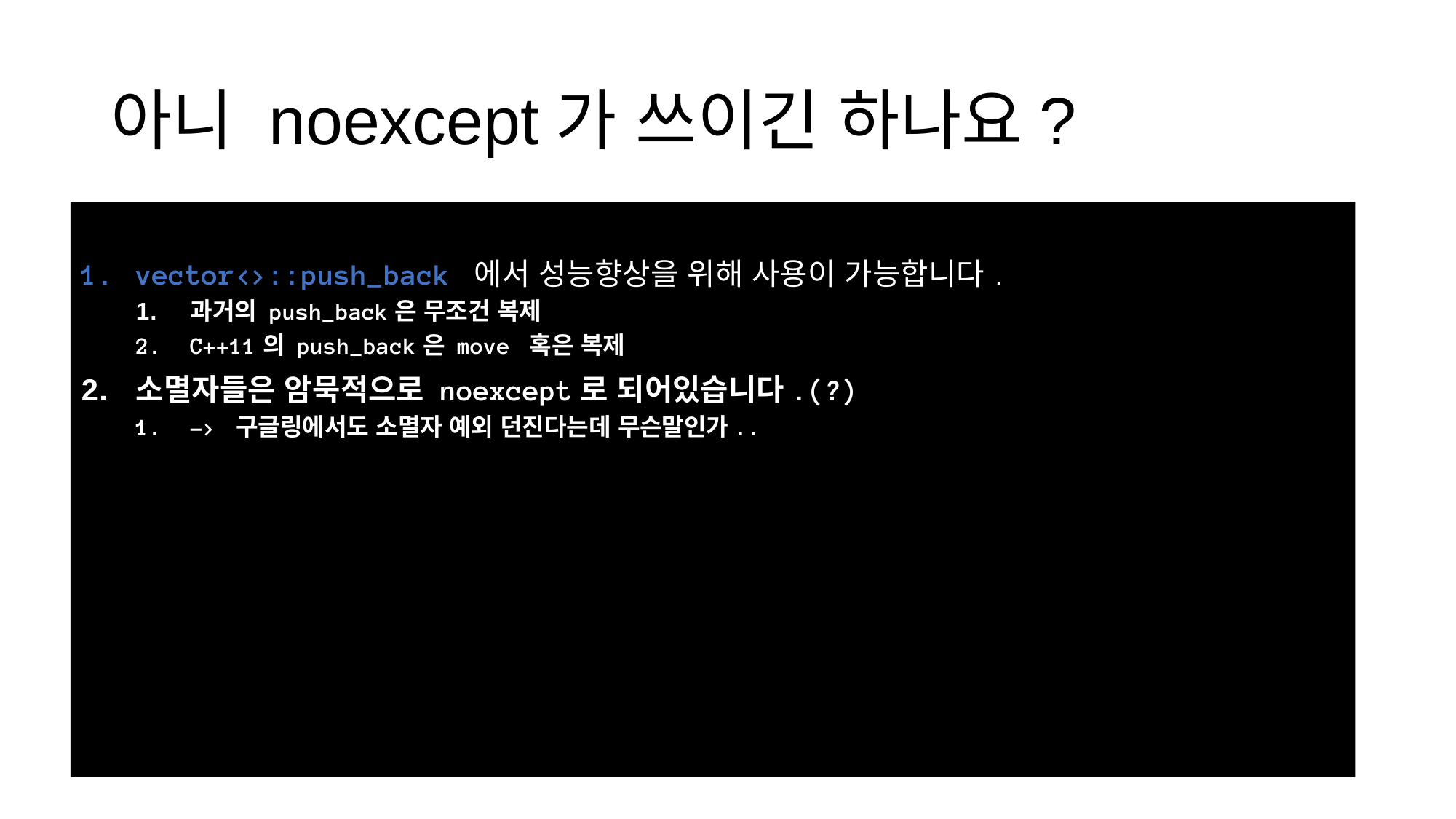

# 아니 noexcept가 쓰이긴 하나요?

vector<>::push_back 에서 성능향상을 위해 사용이 가능합니다.
과거의 push_back은 무조건 복제
C++11의 push_back은 move 혹은 복제
소멸자들은 암묵적으로 noexcept로 되어있습니다.(?)
-> 구글링에서도 소멸자 예외 던진다는데 무슨말인가..